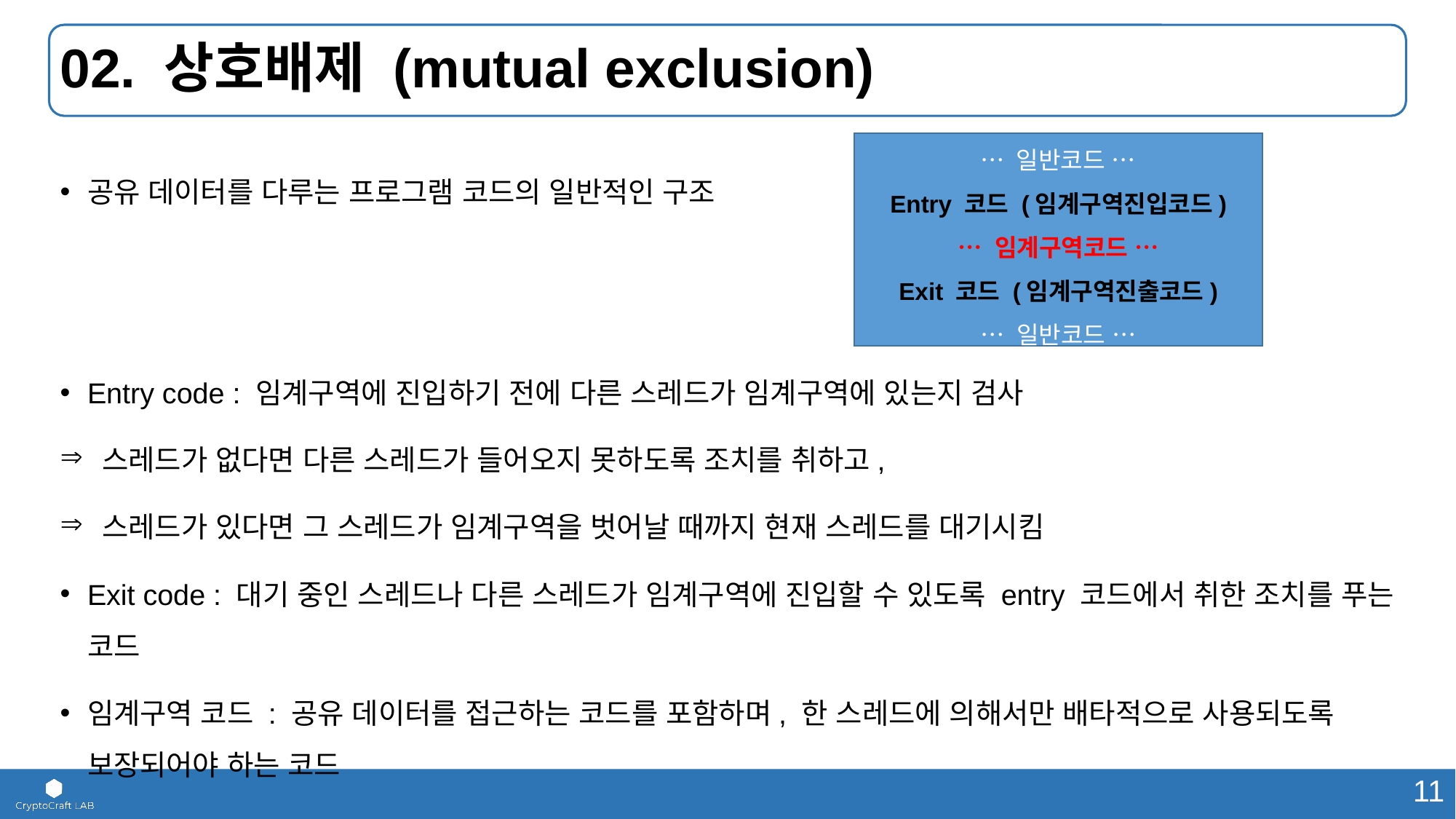

# 02. 상호배제 (mutual exclusion)
… 일반코드 …
Entry 코드 (임계구역진입코드)
… 임계구역코드 …
Exit 코드 (임계구역진출코드)
… 일반코드 …
공유 데이터를 다루는 프로그램 코드의 일반적인 구조

Entry code : 임계구역에 진입하기 전에 다른 스레드가 임계구역에 있는지 검사
 스레드가 없다면 다른 스레드가 들어오지 못하도록 조치를 취하고,
 스레드가 있다면 그 스레드가 임계구역을 벗어날 때까지 현재 스레드를 대기시킴
Exit code : 대기 중인 스레드나 다른 스레드가 임계구역에 진입할 수 있도록 entry 코드에서 취한 조치를 푸는 코드
임계구역 코드 : 공유 데이터를 접근하는 코드를 포함하며, 한 스레드에 의해서만 배타적으로 사용되도록 보장되어야 하는 코드